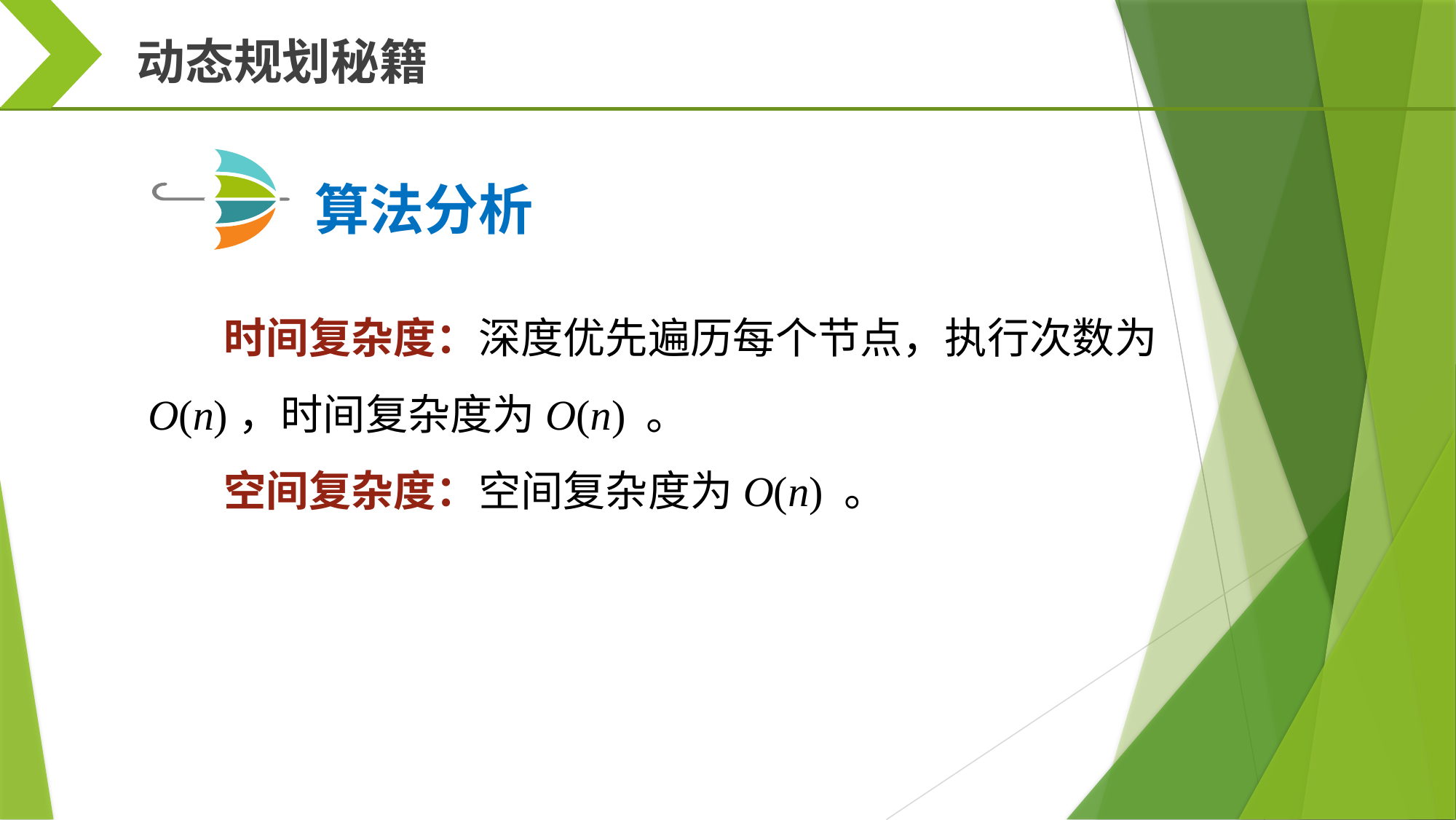

动态规划秘籍

算法分析
时间复杂度：深度优先遍历每个节点，执行次数为O(n)，时间复杂度为O(n) 。
空间复杂度：空间复杂度为O(n) 。